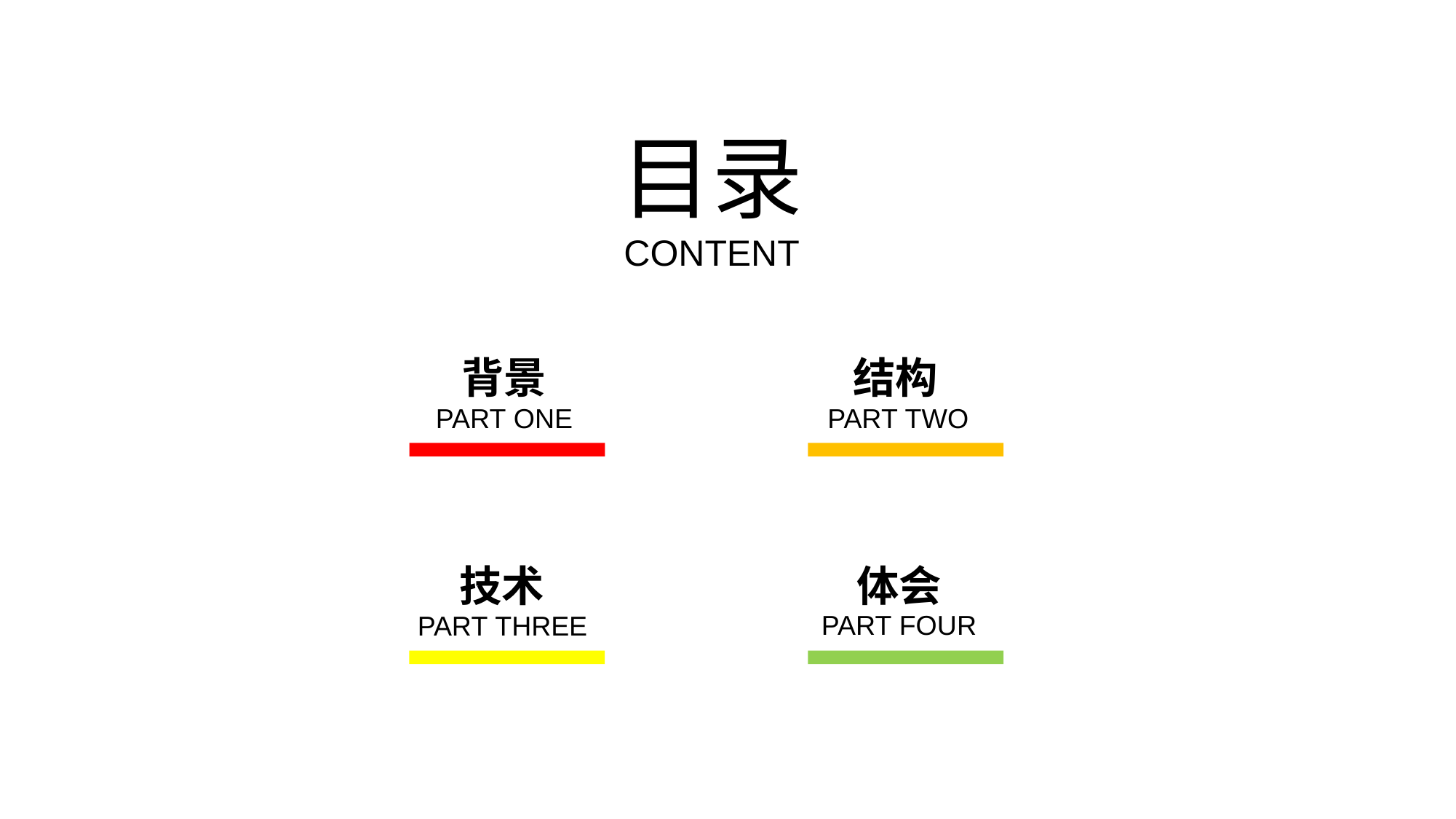

目录
CONTENT
背景
PART ONE

结构
PART TWO

技术
PART THREE

体会
PART FOUR